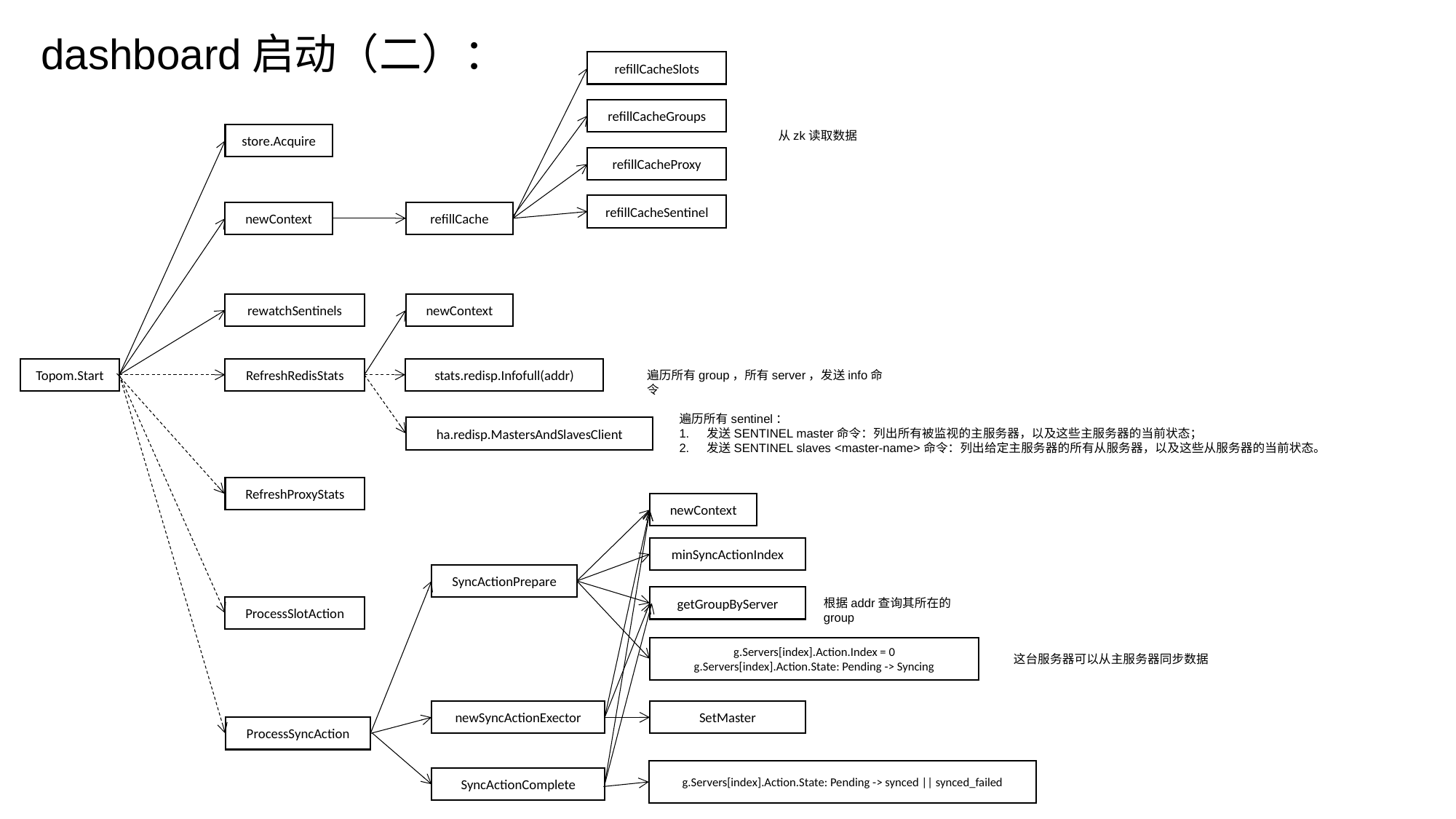

dashboard启动（二）：
refillCacheSlots
refillCacheGroups
从zk读取数据
store.Acquire
refillCacheProxy
refillCacheSentinel
newContext
refillCache
rewatchSentinels
newContext
Topom.Start
RefreshRedisStats
stats.redisp.Infofull(addr)
遍历所有group，所有server，发送info命令
遍历所有sentinel：
发送SENTINEL master命令：列出所有被监视的主服务器，以及这些主服务器的当前状态；
发送SENTINEL slaves <master-name>命令：列出给定主服务器的所有从服务器，以及这些从服务器的当前状态。
ha.redisp.MastersAndSlavesClient
RefreshProxyStats
newContext
minSyncActionIndex
SyncActionPrepare
getGroupByServer
根据addr查询其所在的group
ProcessSlotAction
g.Servers[index].Action.Index = 0
g.Servers[index].Action.State: Pending -> Syncing
这台服务器可以从主服务器同步数据
newSyncActionExector
SetMaster
ProcessSyncAction
g.Servers[index].Action.State: Pending -> synced || synced_failed
SyncActionComplete